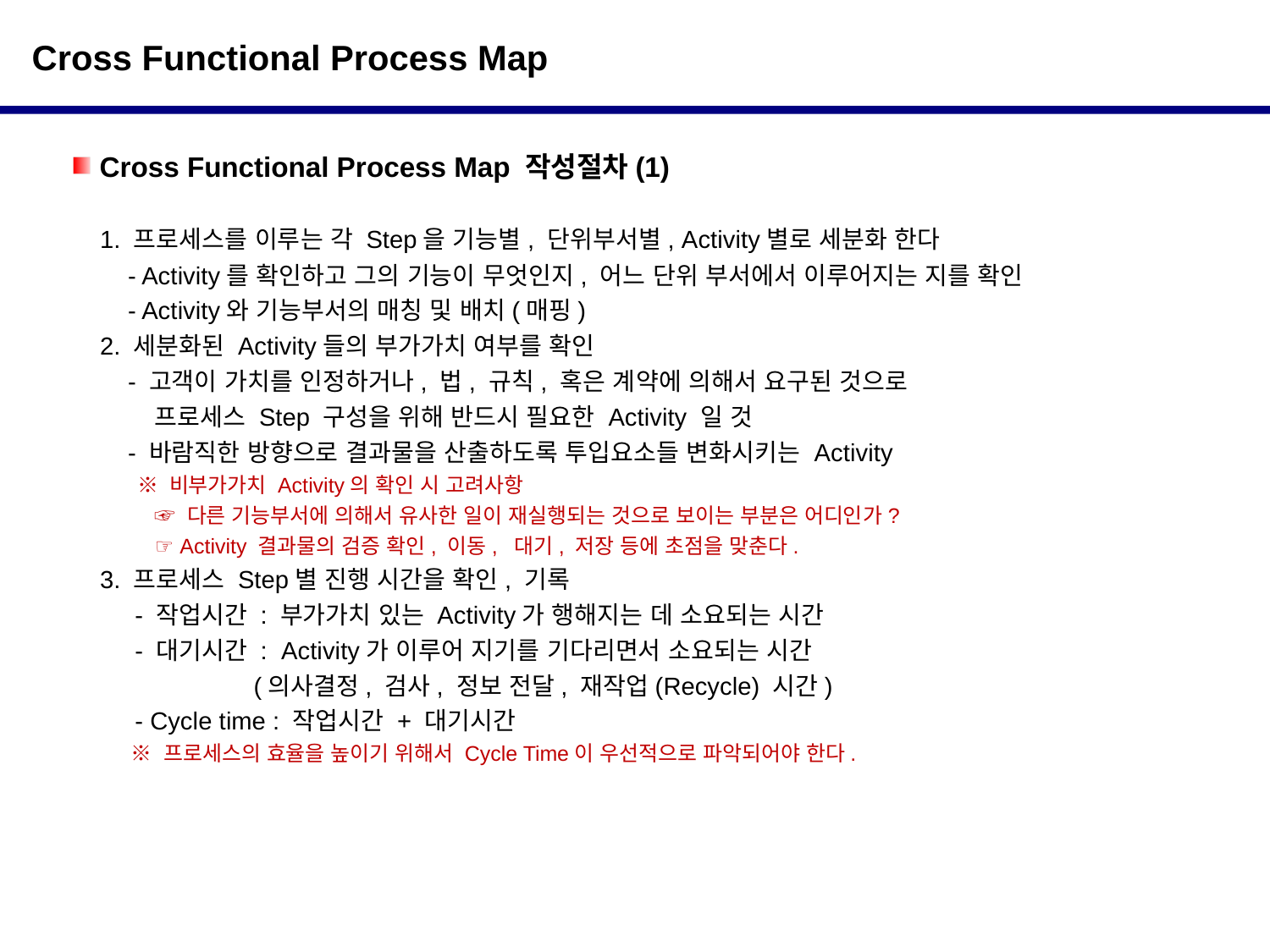

Cross Functional Process Map

 Cross Functional Process Map 작성절차(1)

    1. 프로세스를 이루는 각 Step을 기능별, 단위부서별, Activity별로 세분화 한다
        - Activity를 확인하고 그의 기능이 무엇인지, 어느 단위 부서에서 이루어지는 지를 확인
        - Activity와 기능부서의 매칭 및 배치(매핑)
    2. 세분화된 Activity들의 부가가치 여부를 확인
        - 고객이 가치를 인정하거나, 법, 규칙, 혹은 계약에 의해서 요구된 것으로
           프로세스 Step 구성을 위해 반드시 필요한 Activity 일 것
        - 바람직한 방향으로 결과물을 산출하도록 투입요소들 변화시키는 Activity
           ※ 비부가가치 Activity의 확인 시 고려사항
              ☞ 다른 기능부서에 의해서 유사한 일이 재실행되는 것으로 보이는 부분은 어디인가?
              ☞ Activity 결과물의 검증 확인, 이동,  대기, 저장 등에 초점을 맞춘다.
    3. 프로세스 Step별 진행 시간을 확인, 기록
         - 작업시간 : 부가가치 있는 Activity가 행해지는 데 소요되는 시간
         - 대기시간 :  Activity가 이루어 지기를 기다리면서 소요되는 시간
                          (의사결정, 검사, 정보 전달, 재작업(Recycle) 시간)
         - Cycle time : 작업시간 + 대기시간
          ※ 프로세스의 효율을 높이기 위해서 Cycle Time이 우선적으로 파악되어야 한다.